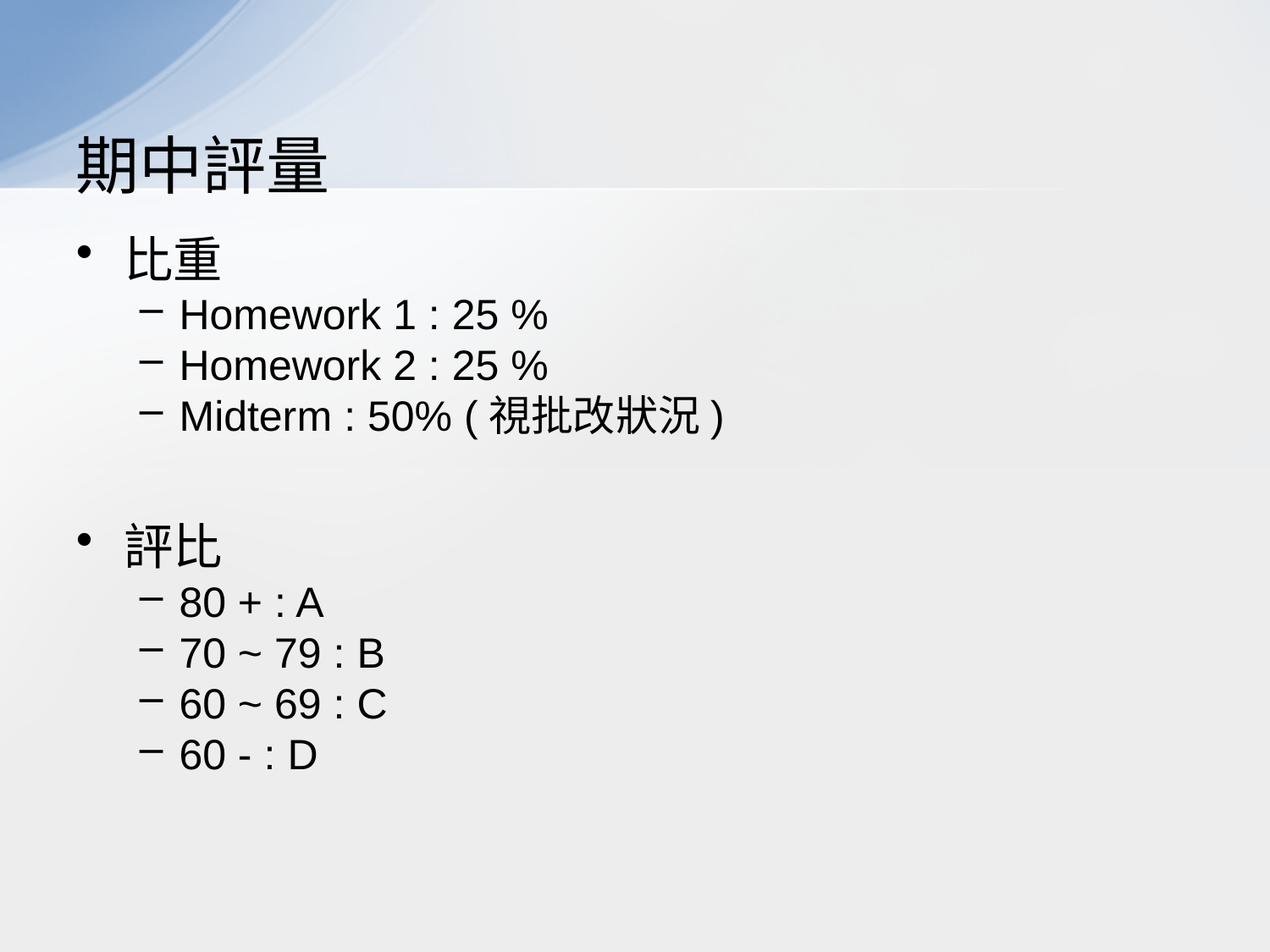

# 期中評量
比重
Homework 1 : 25 %
Homework 2 : 25 %
Midterm : 50% (視批改狀況)

評比
80 + : A
70 ~ 79 : B
60 ~ 69 : C
60 - : D